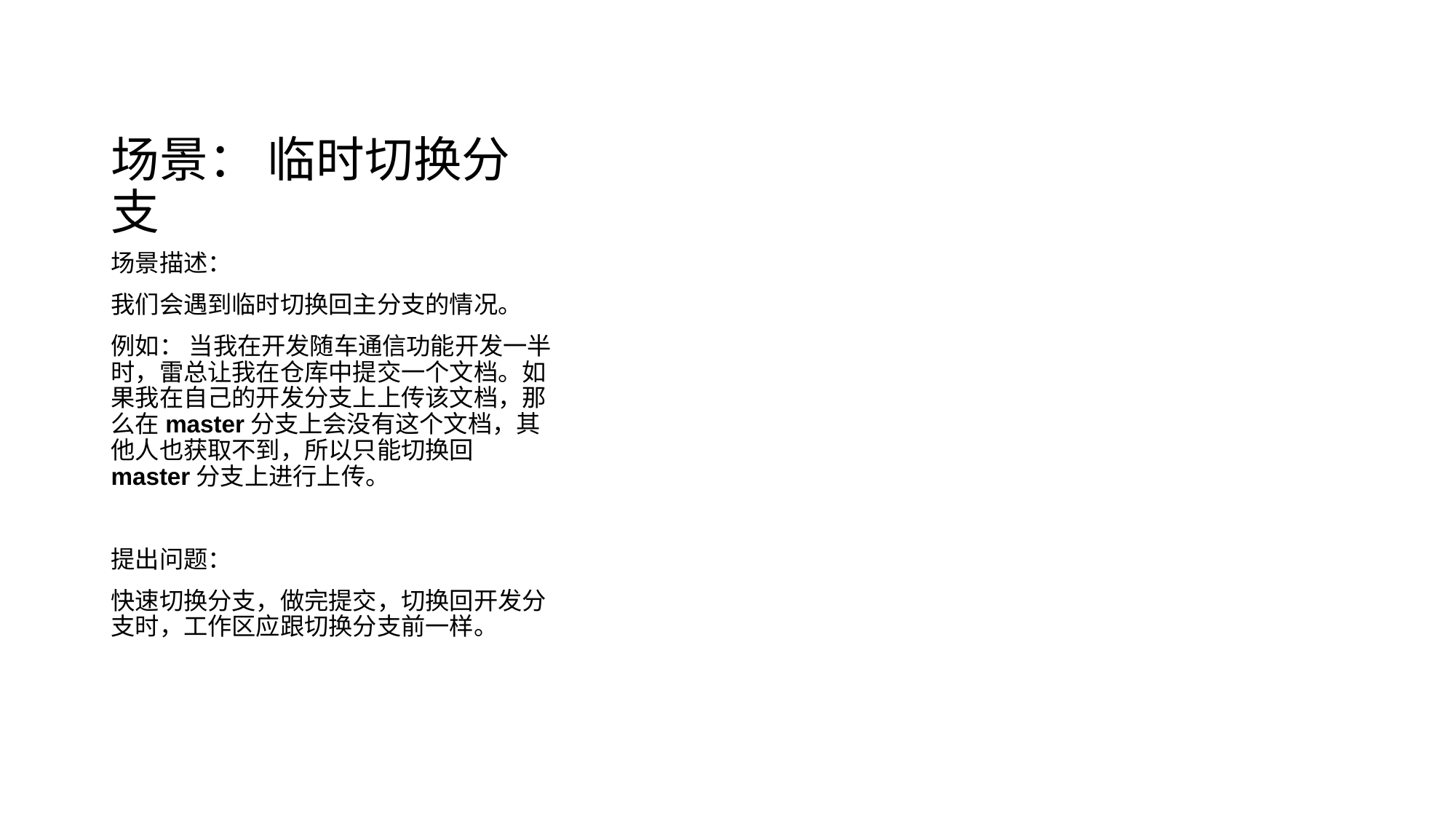

# 场景： 临时切换分支

场景描述：
我们会遇到临时切换回主分支的情况。
例如： 当我在开发随车通信功能开发一半时，雷总让我在仓库中提交一个文档。如果我在自己的开发分支上上传该文档，那么在master分支上会没有这个文档，其他人也获取不到，所以只能切换回master分支上进行上传。

提出问题：
快速切换分支，做完提交，切换回开发分支时，工作区应跟切换分支前一样。